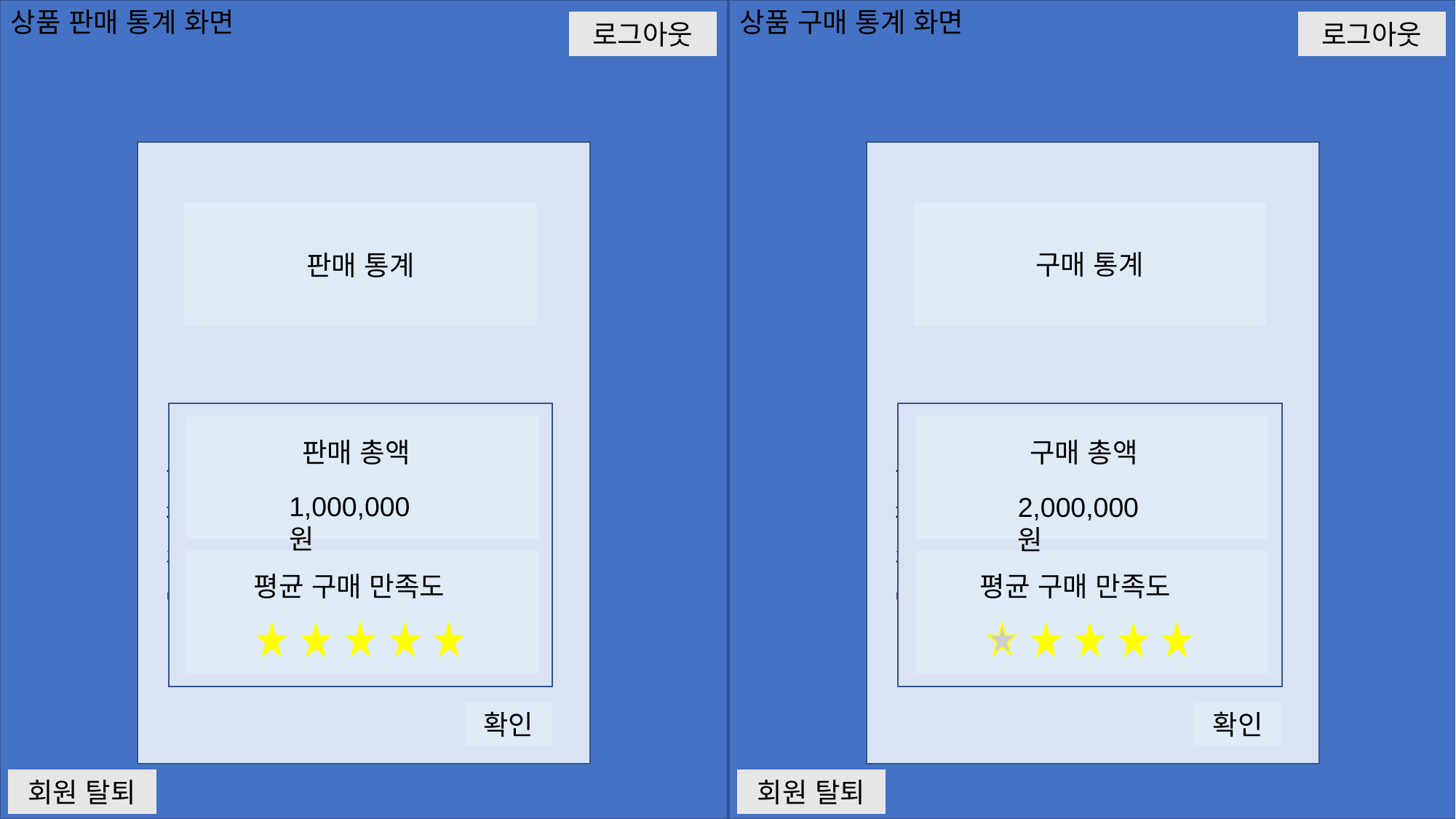

상품 판매 통계 화면
로그아웃

상품명
추가 상품
제작회사명
추가상품 가격
가격
판매 종료일

남은 수량
회원 탈퇴

상품 구매 통계 화면
로그아웃

상품명
추가 상품
제작회사명
추가상품 가격
가격
판매 종료일

남은 수량
회원 탈퇴

검색
정렬
상품이미지
구매 통계
판매 통계
판매자
평균 구매 만족도
판매 총액
구매 총액
1,000,000원
2,000,000원
평균 구매 만족도
평균 구매 만족도

확인
확인